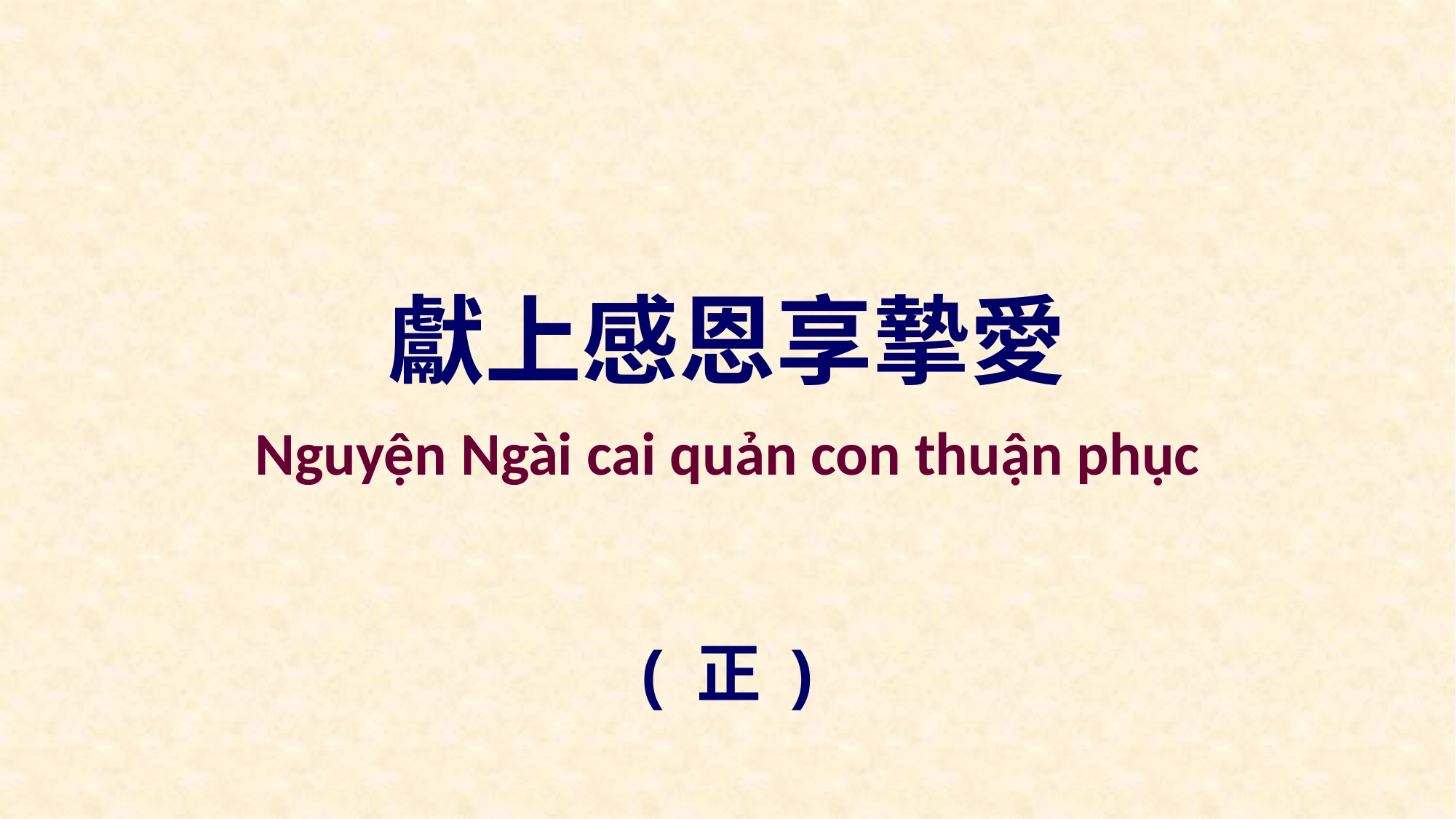

獻上感恩享摯愛
Nguyện Ngài cai quản con thuận phục
( 正 )